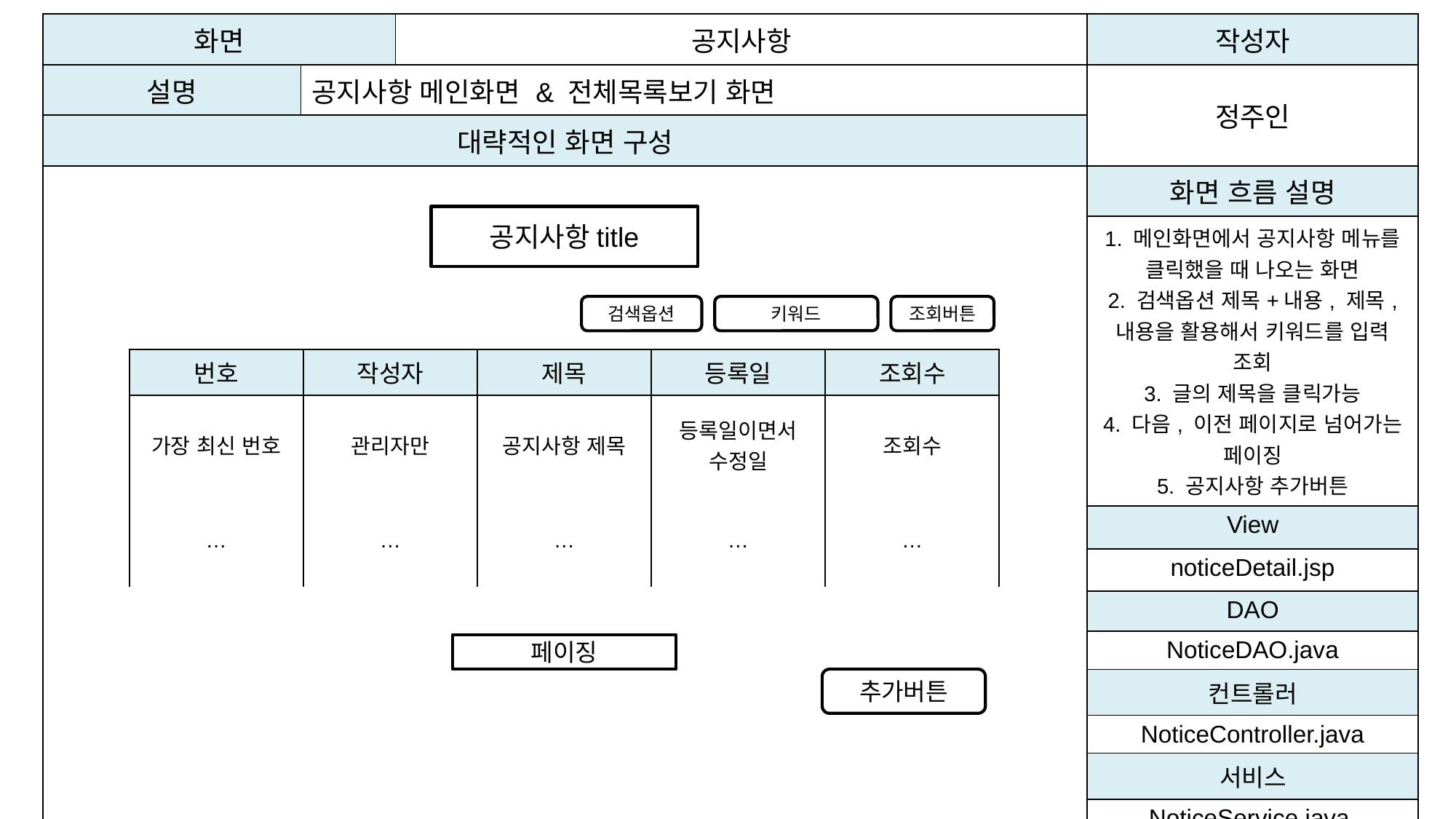

| 화면 |  | 공지사항 | 작성자 |
| --- | --- | --- | --- |
| 설명 | 공지사항 메인화면 & 전체목록보기 화면 |  | 정주인 |
| 대략적인 화면 구성 |  |  |  |
|  |  |  | 화면 흐름 설명 |
|  |  |  | 1. 메인화면에서 공지사항 메뉴를 클릭했을 때 나오는 화면 2. 검색옵션 제목+내용, 제목, 내용을 활용해서 키워드를 입력 조회 3. 글의 제목을 클릭가능 4. 다음, 이전 페이지로 넘어가는 페이징 5. 공지사항 추가버튼 |
|  |  |  | View |
|  |  |  | noticeDetail.jsp |
|  |  |  | DAO |
|  |  |  | NoticeDAO.java |
|  |  |  | 컨트롤러 |
|  |  |  | NoticeController.java |
|  |  |  | 서비스 |
|  |  |  | NoticeService.java, NoticePager.java |
공지사항title
검색옵션
키워드
조회버튼
| 번호 | 작성자 | 제목 | 등록일 | 조회수 |
| --- | --- | --- | --- | --- |
| 가장 최신 번호 | 관리자만 | 공지사항 제목 | 등록일이면서 수정일 | 조회수 |
| … | … | … | … | … |
페이징
추가버튼